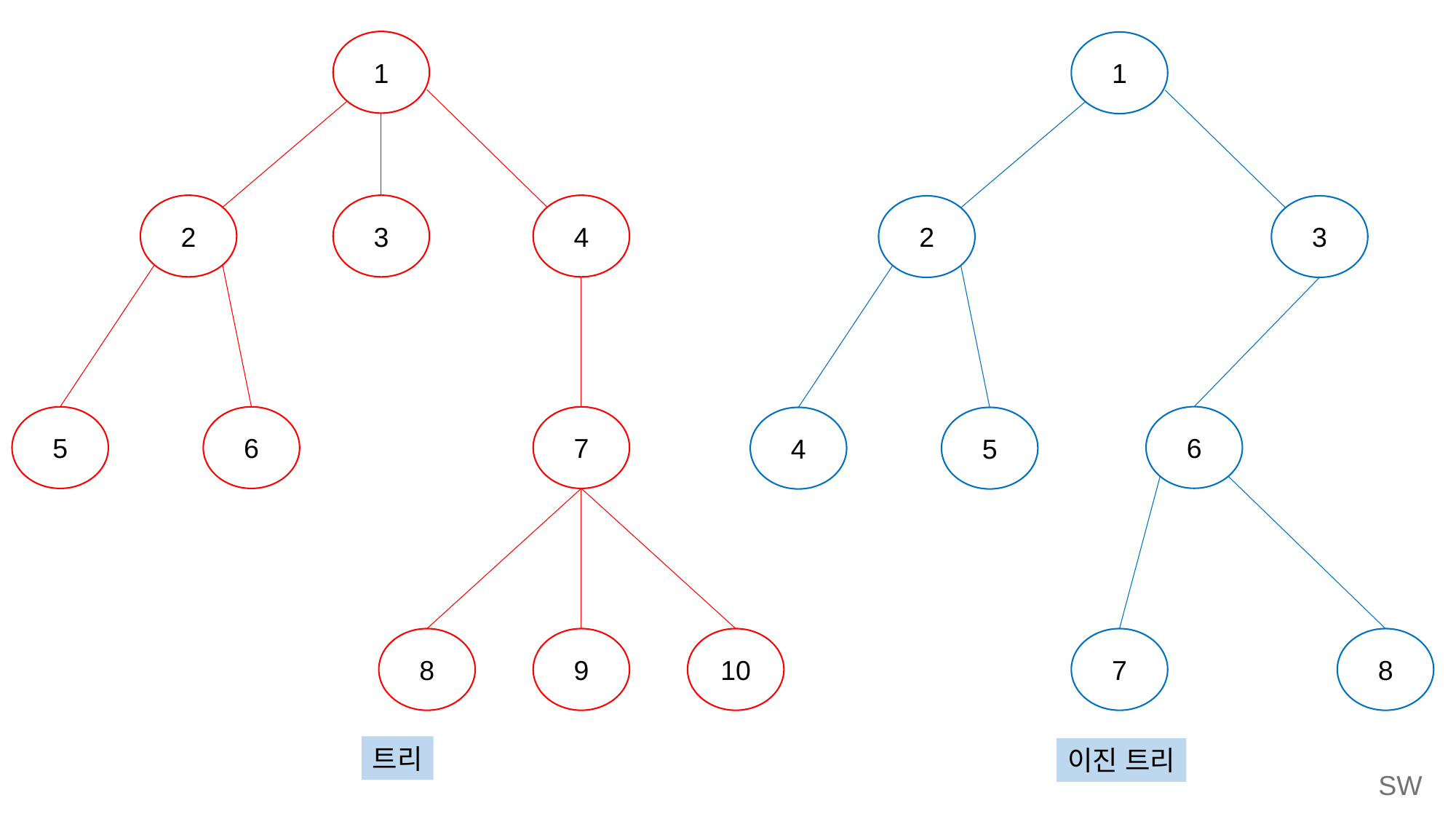

1
1
2
3
4
2
3
6
5
6
7
4
5
8
9
10
7
8
트리
이진 트리